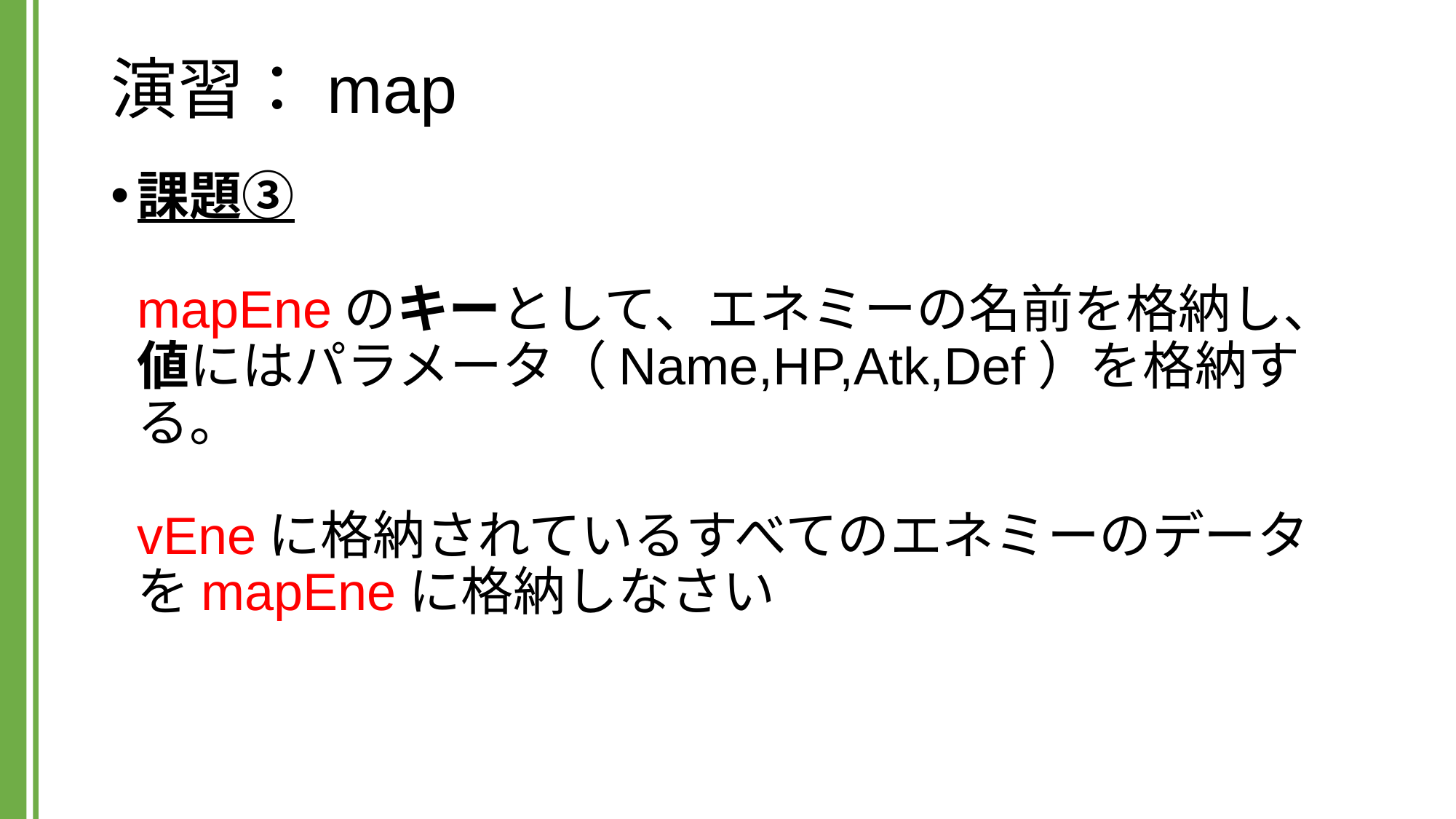

# 演習：map
課題③
mapEneのキーとして、エネミーの名前を格納し、
値にはパラメータ（Name,HP,Atk,Def）を格納する。
vEneに格納されているすべてのエネミーのデータをmapEneに格納しなさい